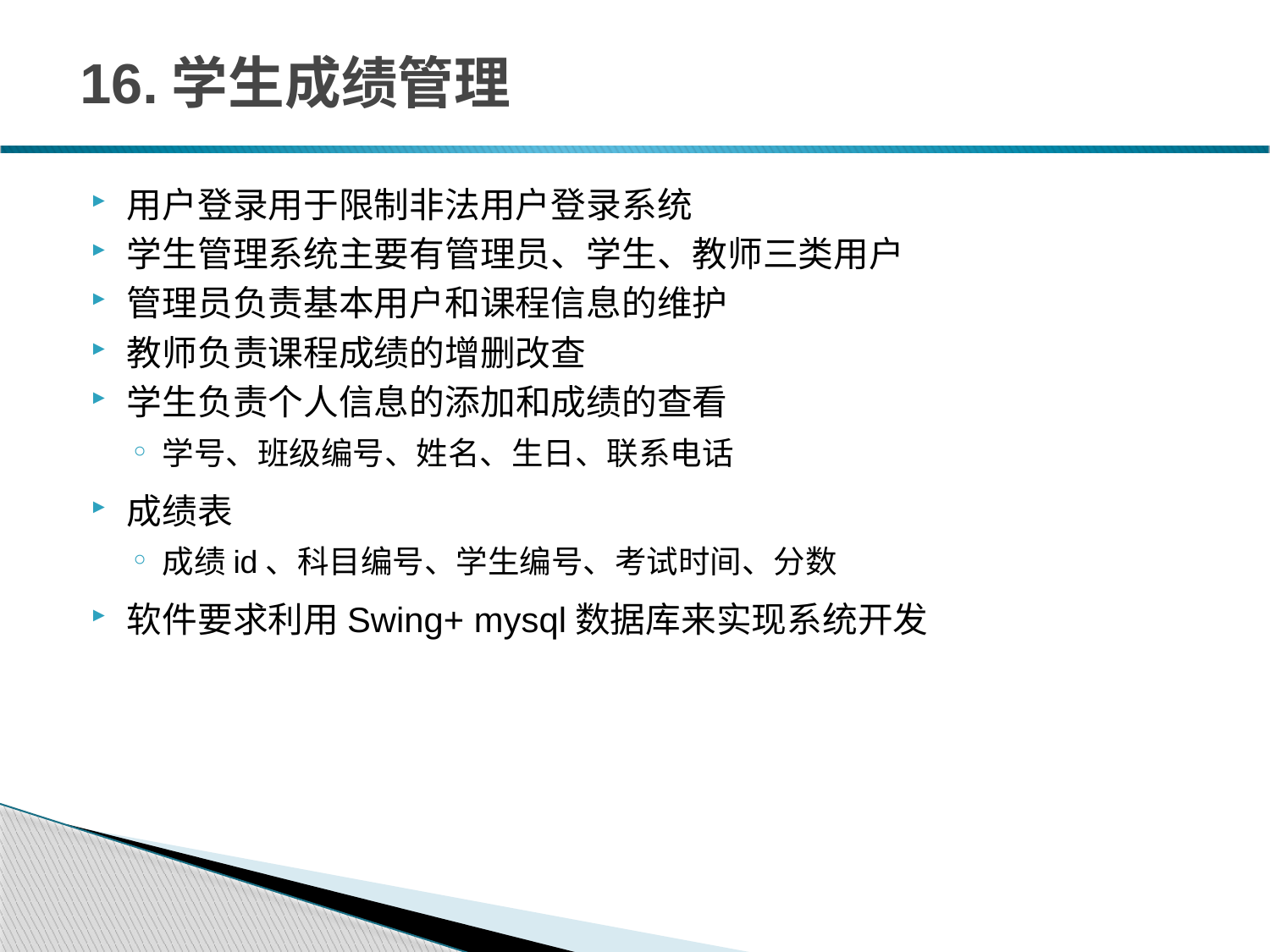

# 16.学生成绩管理
用户登录用于限制非法用户登录系统
学生管理系统主要有管理员、学生、教师三类用户
管理员负责基本用户和课程信息的维护
教师负责课程成绩的增删改查
学生负责个人信息的添加和成绩的查看
学号、班级编号、姓名、生日、联系电话
成绩表
成绩id、科目编号、学生编号、考试时间、分数
软件要求利用Swing+ mysql数据库来实现系统开发